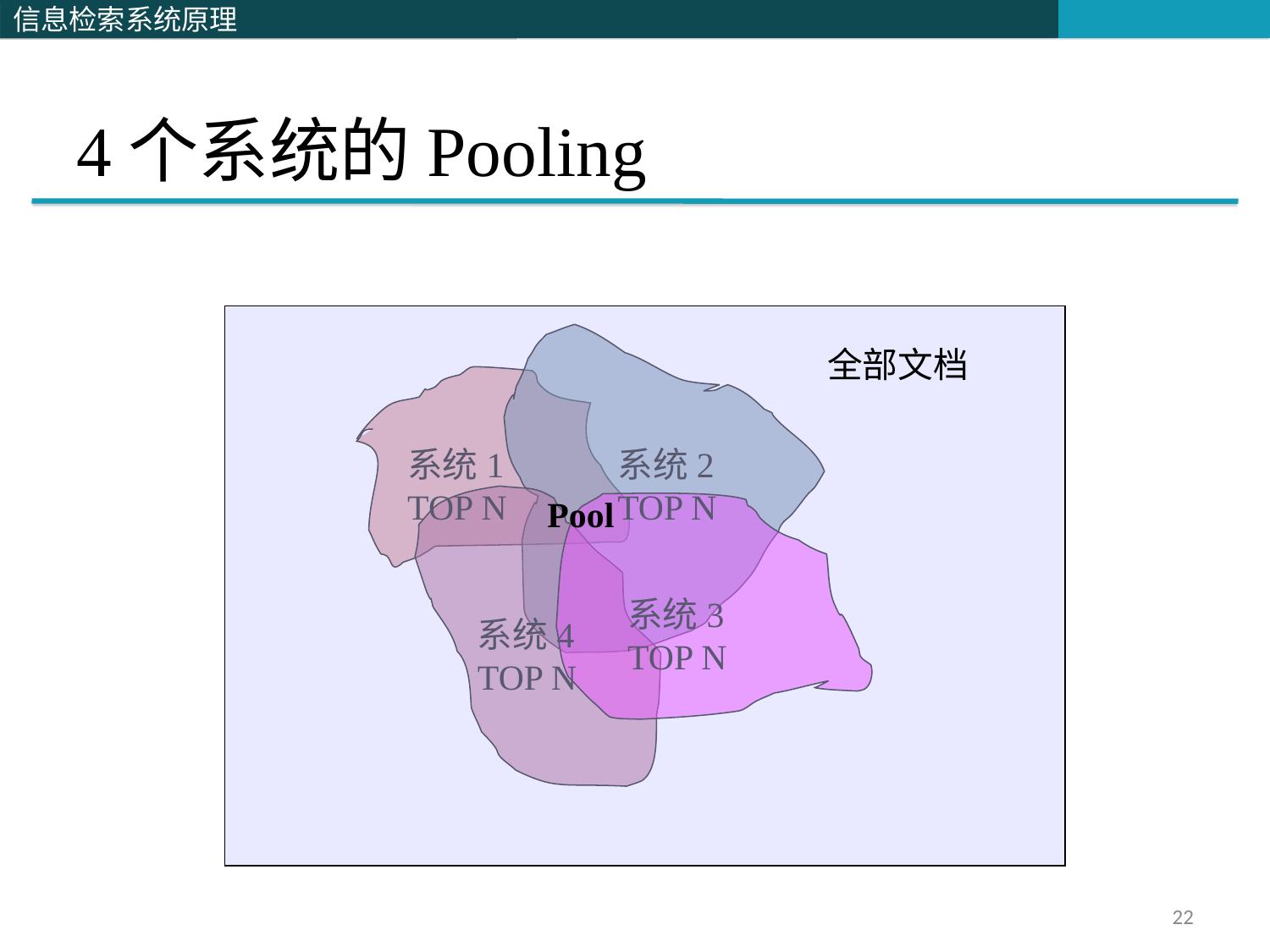

# 4个系统的Pooling

全部文档

系统1 TOP N
系统2 TOP N

Pool

系统3 TOP N
系统4 TOP N
22